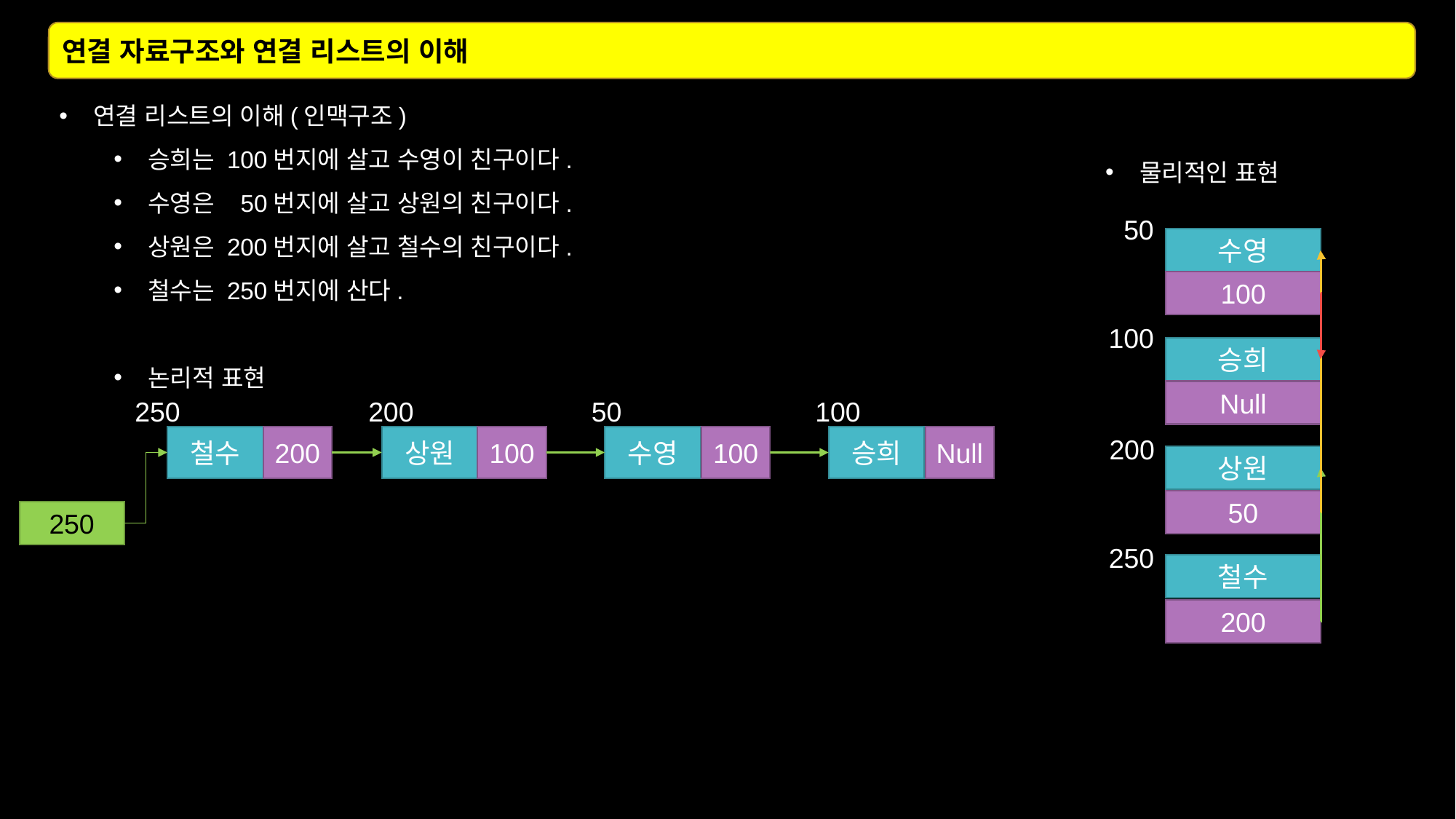

연결 자료구조와 연결 리스트의 이해
연결 리스트의 이해(인맥구조)
승희는 100번지에 살고 수영이 친구이다.
수영은   50번지에 살고 상원의 친구이다.
상원은 200번지에 살고 철수의 친구이다.
철수는 250번지에 산다.

논리적 표현

물리적인 표현

50
수영
100
100
승희
Null
250
200
50
100
철수
200
상원
100
수영
100
승희
Null
200
상원
50
250
250
철수
200